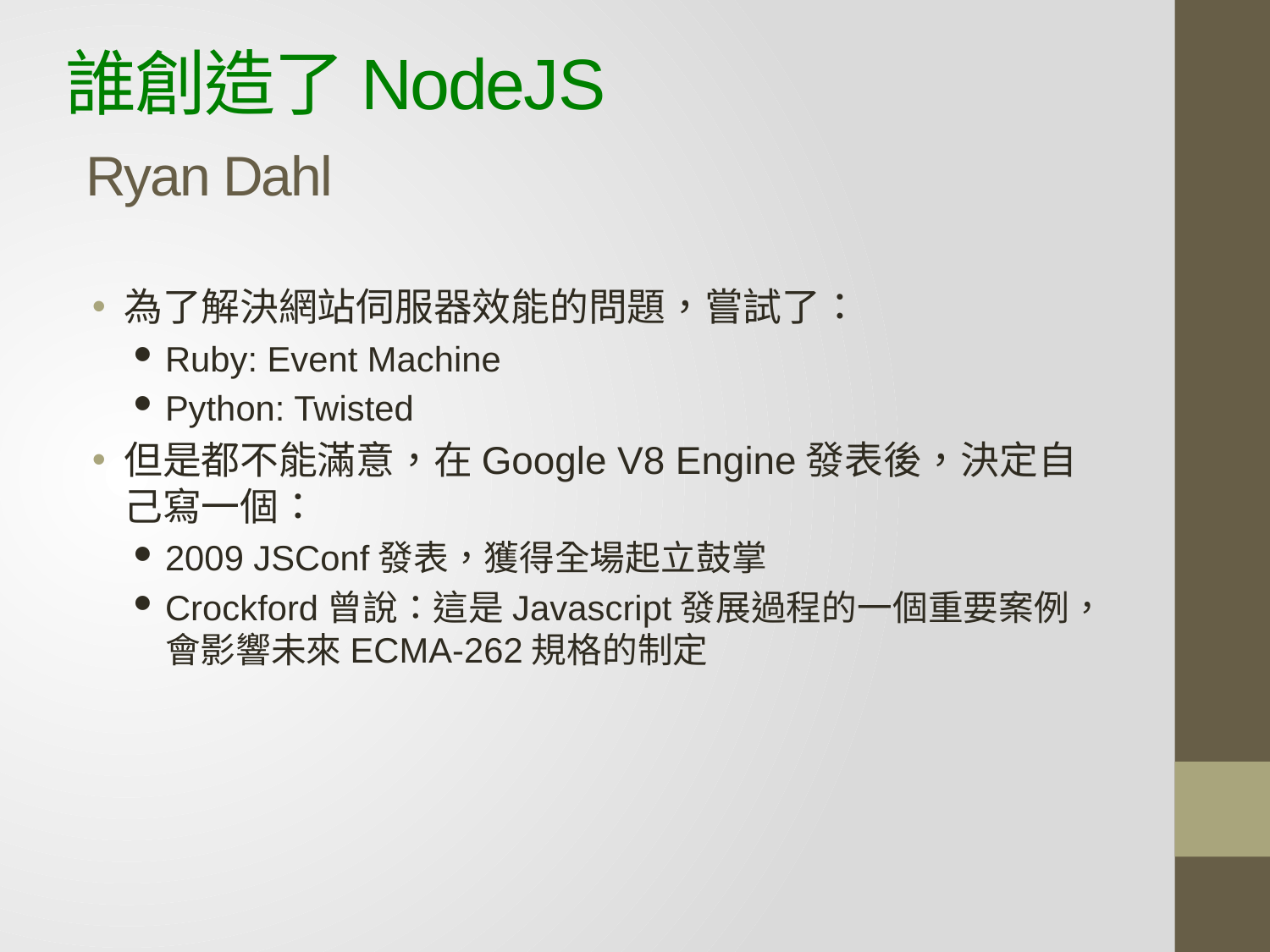

# 誰創造了NodeJS Ryan Dahl

為了解決網站伺服器效能的問題，嘗試了：
Ruby: Event Machine
Python: Twisted
但是都不能滿意，在Google V8 Engine發表後，決定自己寫一個：
2009 JSConf發表，獲得全場起立鼓掌
Crockford曾說：這是Javascript發展過程的一個重要案例，會影響未來ECMA-262規格的制定